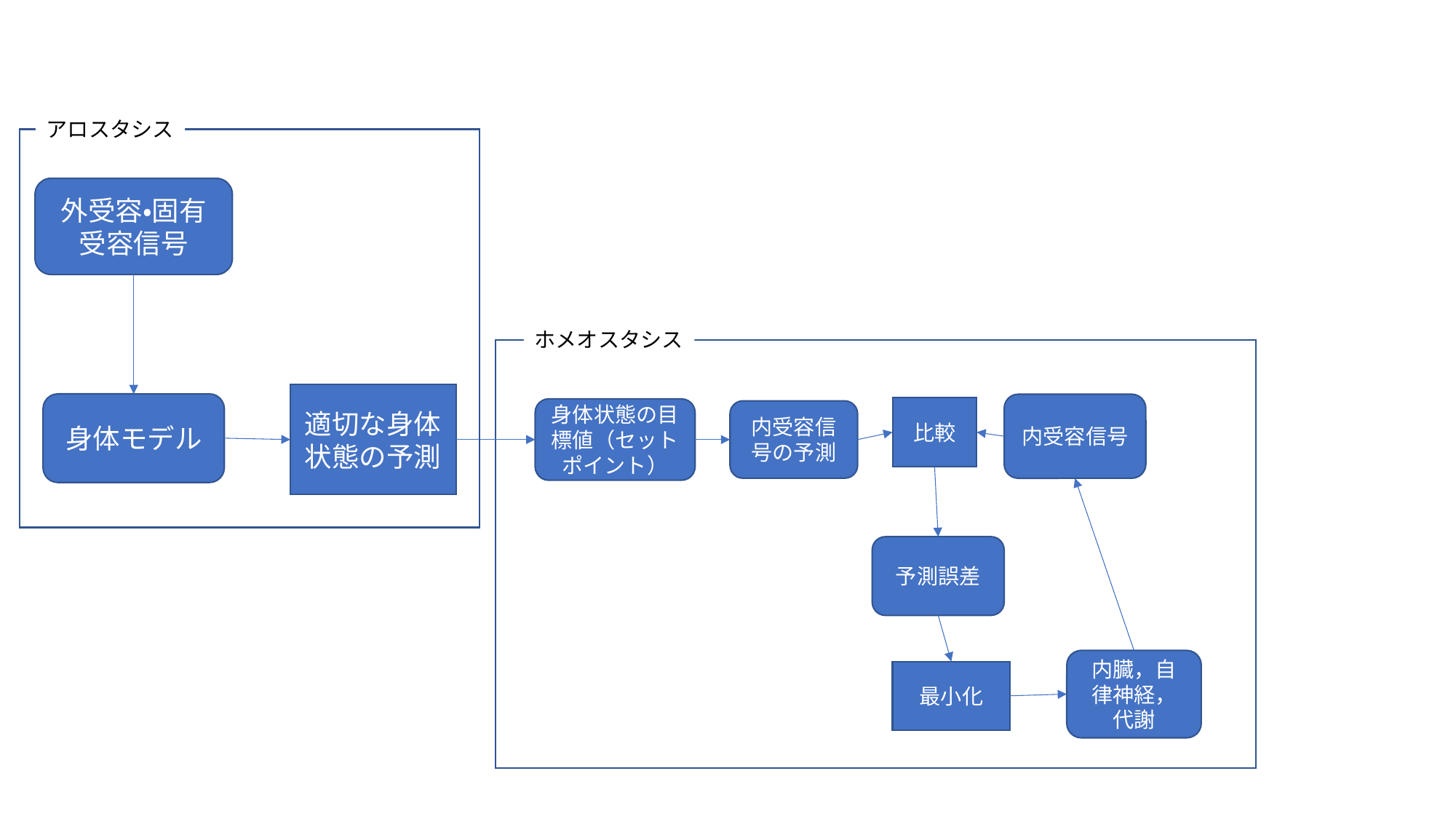

アロスタシス

外受容・固有受容信号
ホメオスタシス

適切な身体状態の予測
身体モデル
内受容信号
比較
身体状態の目標値（セットポイント）
内受容信号の予測
予測誤差
内臓，自律神経，代謝
最小化